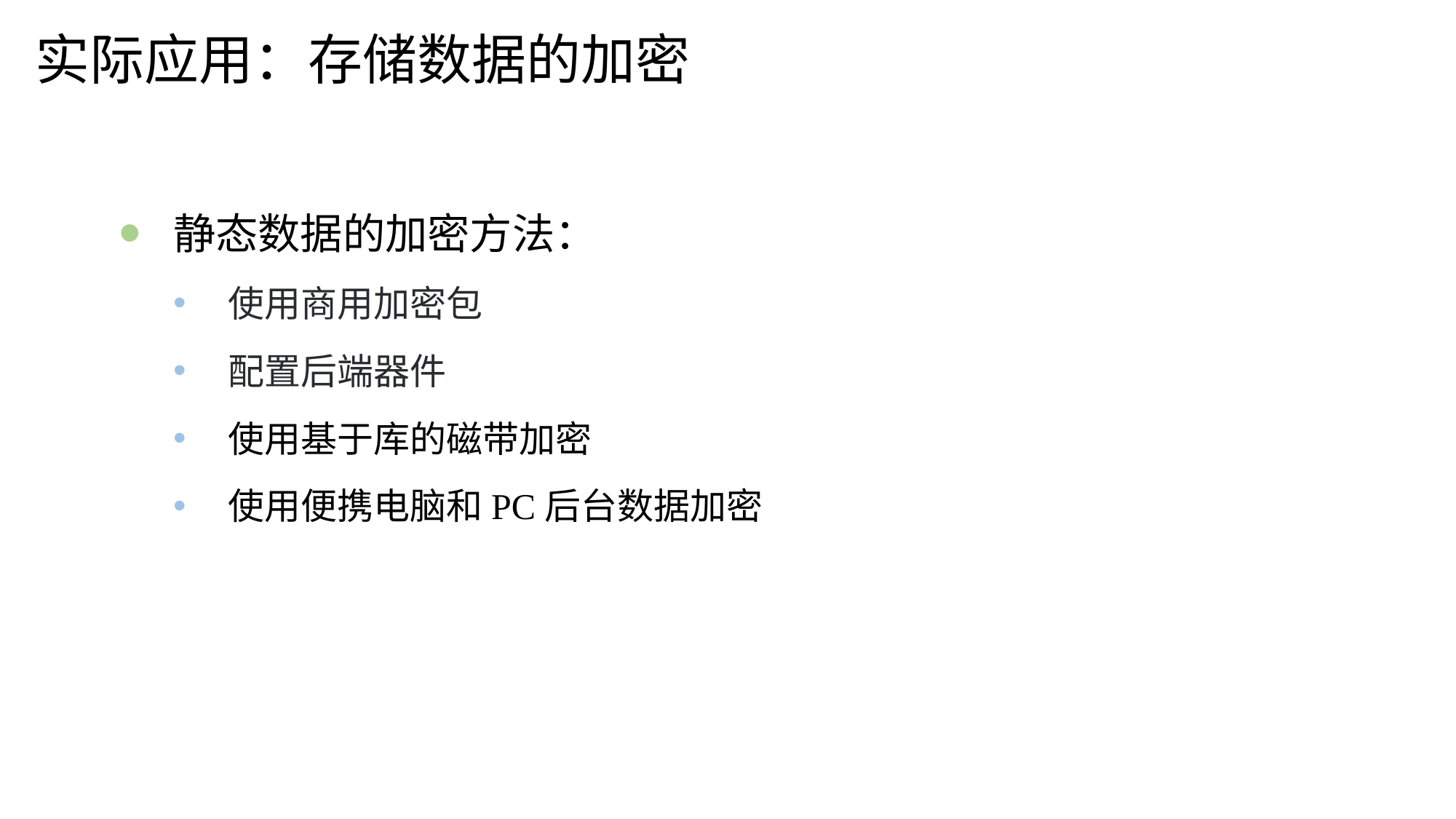

实际应用：存储数据的加密
静态数据的加密方法：
使用商用加密包
配置后端器件
使用基于库的磁带加密
使用便携电脑和PC后台数据加密